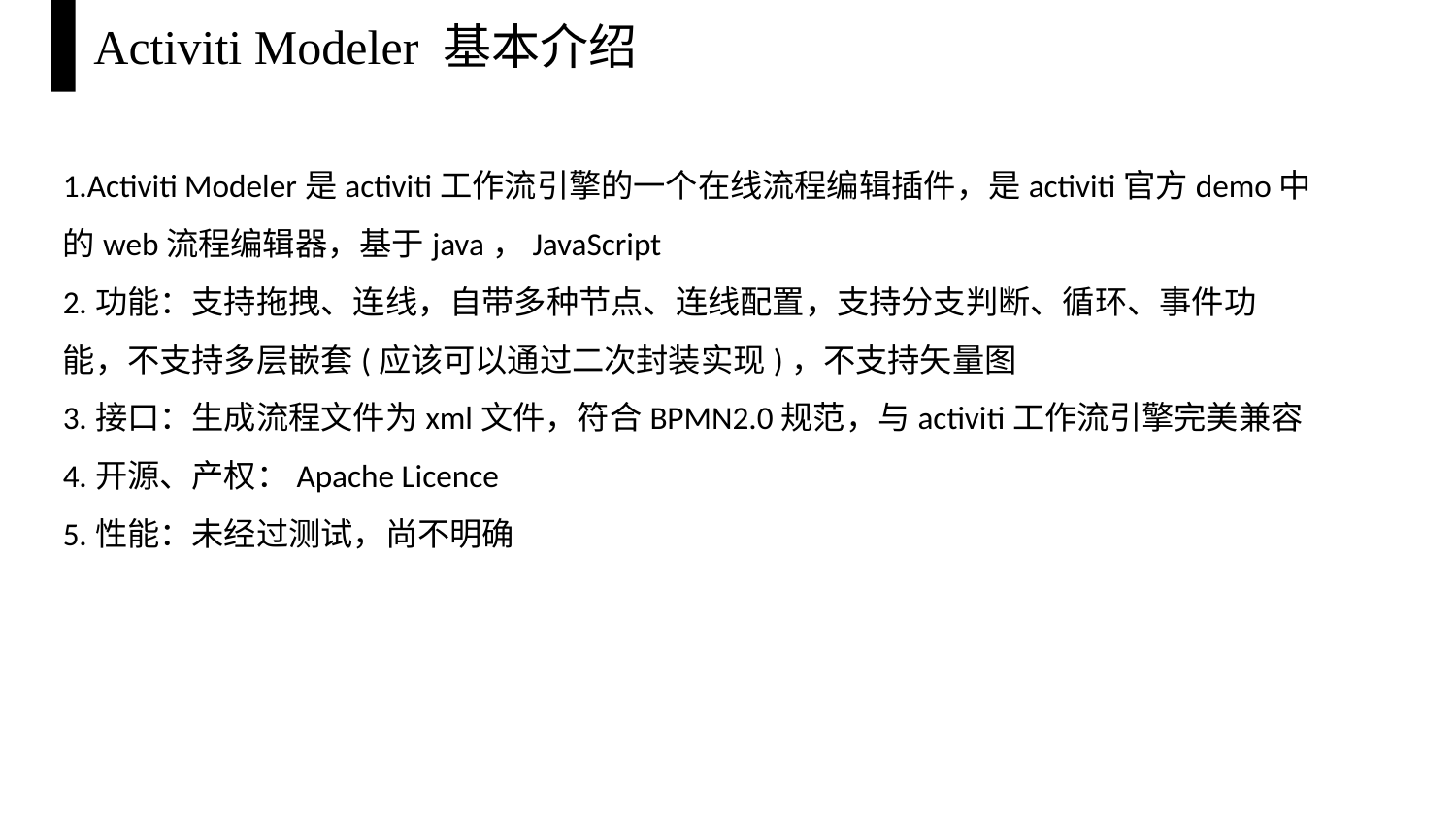

Activiti Modeler 基本介绍
1.Activiti Modeler是activiti工作流引擎的一个在线流程编辑插件，是activiti官方demo中的web流程编辑器，基于java，JavaScript
2.功能：支持拖拽、连线，自带多种节点、连线配置，支持分支判断、循环、事件功能，不支持多层嵌套(应该可以通过二次封装实现)，不支持矢量图
3.接口：生成流程文件为xml文件，符合BPMN2.0规范，与activiti工作流引擎完美兼容
4.开源、产权：Apache Licence
5.性能：未经过测试，尚不明确